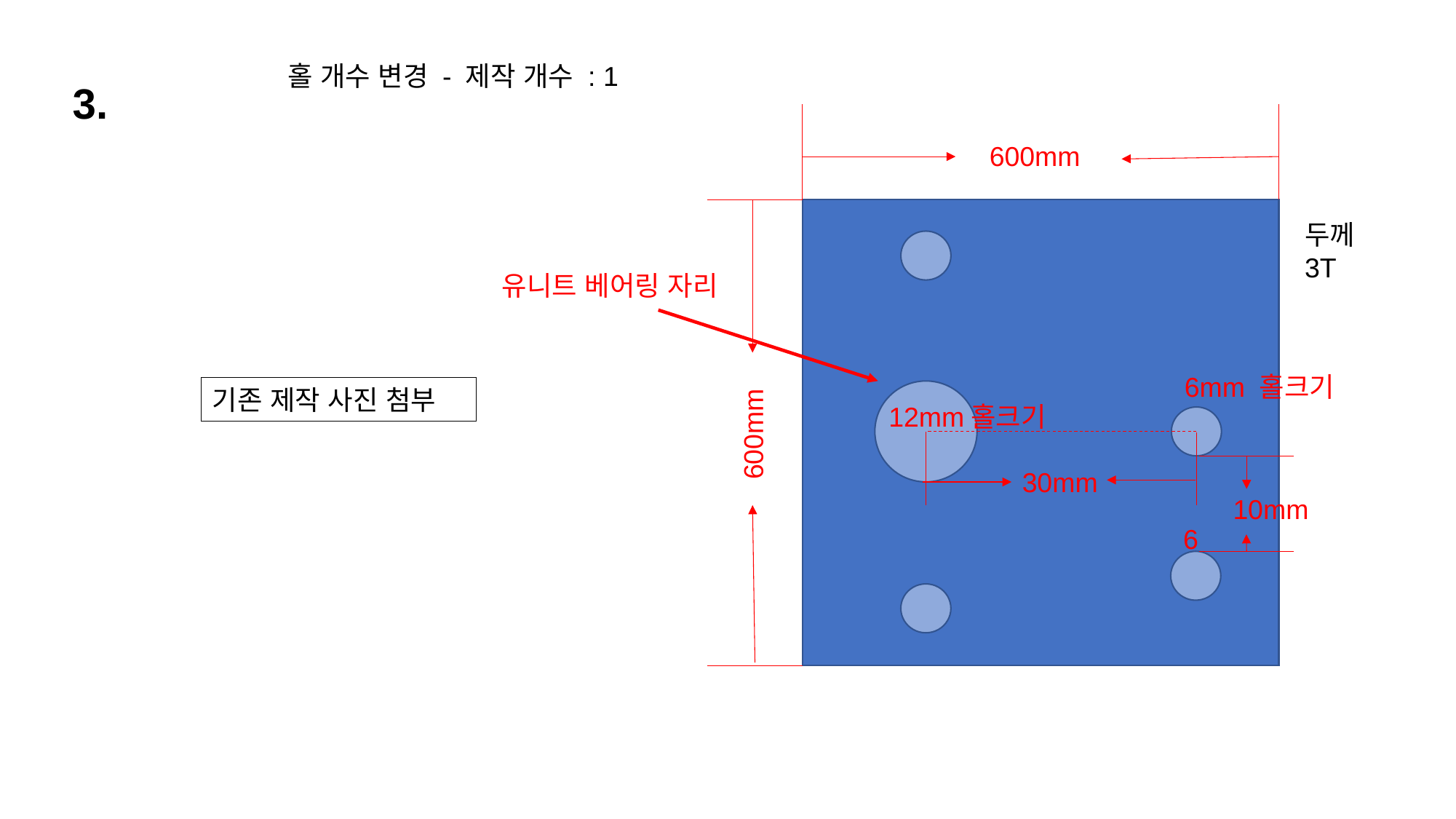

홀 개수 변경 - 제작 개수 : 1
3.
600mm

두께 3T

유니트 베어링 자리
6mm 홀크기
기존 제작 사진 첨부

12mm홀크기
600mm

30mm
10mm
6